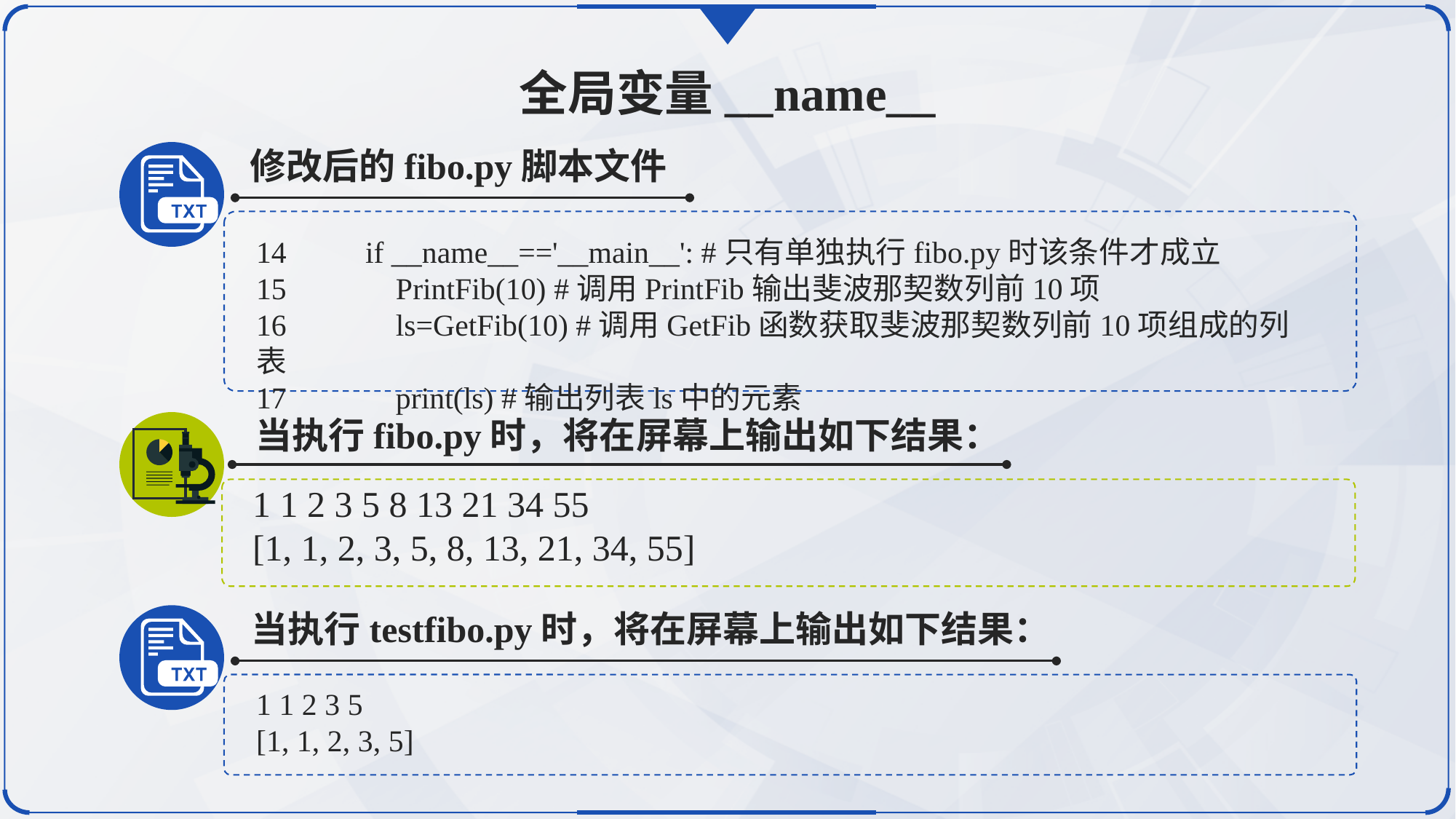

全局变量__name__
修改后的fibo.py脚本文件

14	if __name__=='__main__': #只有单独执行fibo.py时该条件才成立
15	    PrintFib(10) #调用PrintFib输出斐波那契数列前10项
16	    ls=GetFib(10) #调用GetFib函数获取斐波那契数列前10项组成的列表
17	    print(ls) #输出列表ls中的元素
当执行fibo.py时，将在屏幕上输出如下结果：

1 1 2 3 5 8 13 21 34 55
[1, 1, 2, 3, 5, 8, 13, 21, 34, 55]

当执行testfibo.py时，将在屏幕上输出如下结果：

1 1 2 3 5
[1, 1, 2, 3, 5]